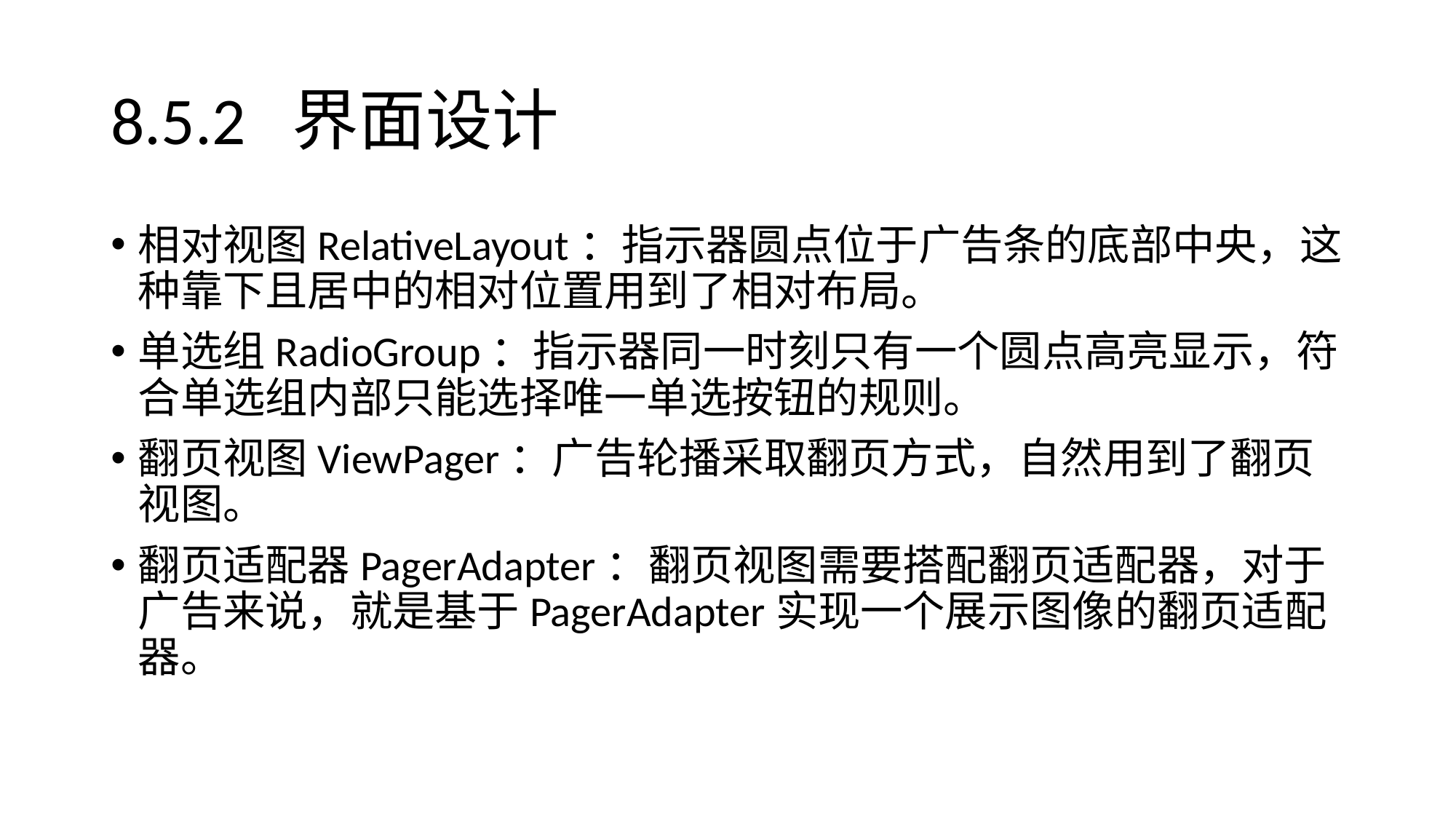

# 8.5.2  界面设计
相对视图RelativeLayout：指示器圆点位于广告条的底部中央，这种靠下且居中的相对位置用到了相对布局。
单选组RadioGroup：指示器同一时刻只有一个圆点高亮显示，符合单选组内部只能选择唯一单选按钮的规则。
翻页视图ViewPager：广告轮播采取翻页方式，自然用到了翻页视图。
翻页适配器PagerAdapter：翻页视图需要搭配翻页适配器，对于广告来说，就是基于PagerAdapter实现一个展示图像的翻页适配器。